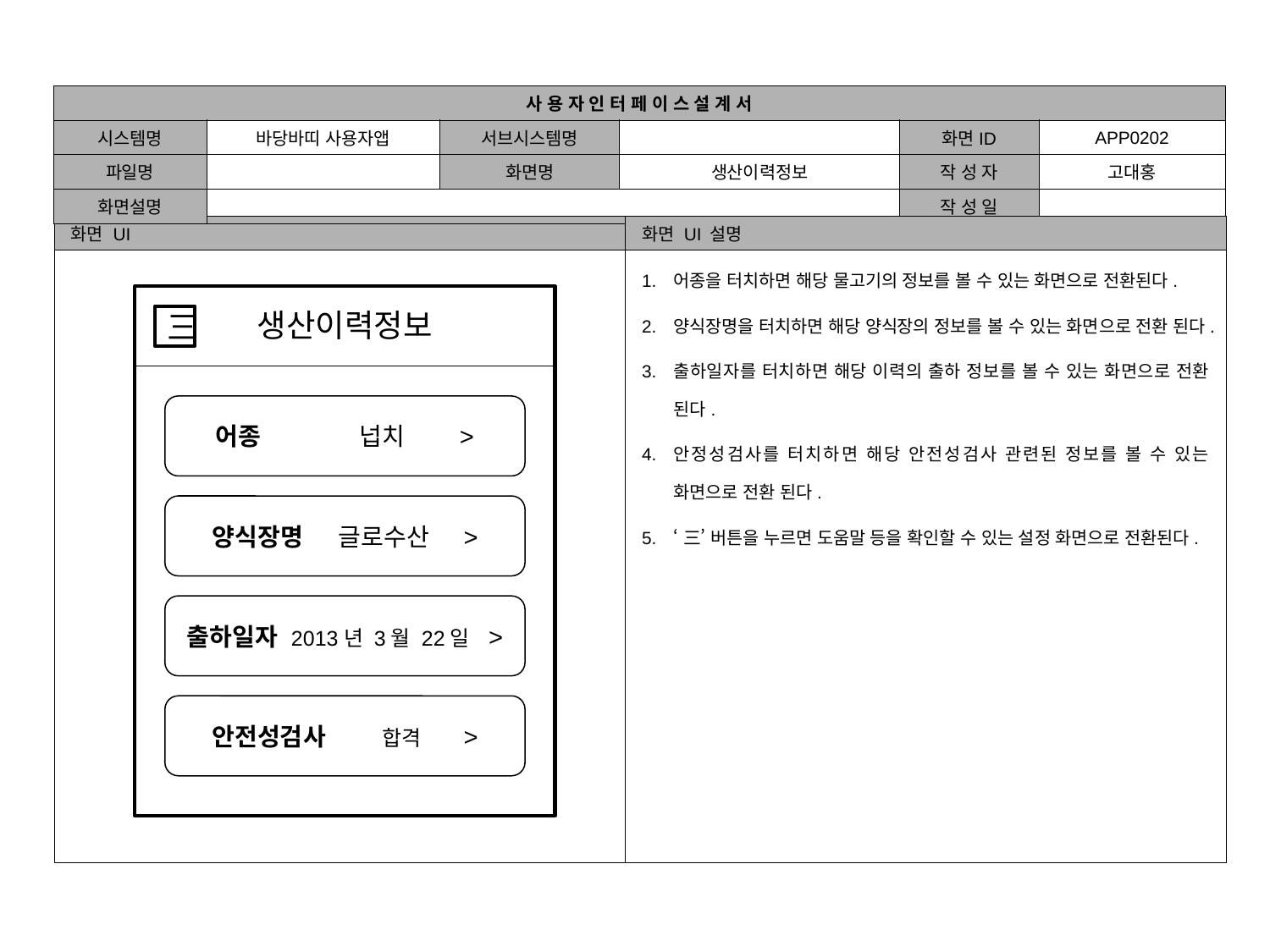

| 사 용 자 인 터 페 이 스 설 계 서 |  |  |  |  |  |
| --- | --- | --- | --- | --- | --- |
| 시스템명 | 바당바띠 사용자앱 | 서브시스템명 |  | 화면ID | APP0202 |
| 파일명 |  | 화면명 | 생산이력정보 | 작 성 자 | 고대홍 |
| 화면설명 |  |  |  | 작 성 일 |  |
| 화면 UI |
| --- |
|  |
| 화면 UI 설명 |
| --- |
| 어종을 터치하면 해당 물고기의 정보를 볼 수 있는 화면으로 전환된다. 양식장명을 터치하면 해당 양식장의 정보를 볼 수 있는 화면으로 전환 된다. 출하일자를 터치하면 해당 이력의 출하 정보를 볼 수 있는 화면으로 전환 된다. 안정성검사를 터치하면 해당 안전성검사 관련된 정보를 볼 수 있는 화면으로 전환 된다. ‘三’ 버튼을 누르면 도움말 등을 확인할 수 있는 설정 화면으로 전환된다. |
생산이력정보

三
어종              넙치       >
양식장명     글로수산    >
출하일자 2013년 3월 22일  >
안전성검사        합격      >